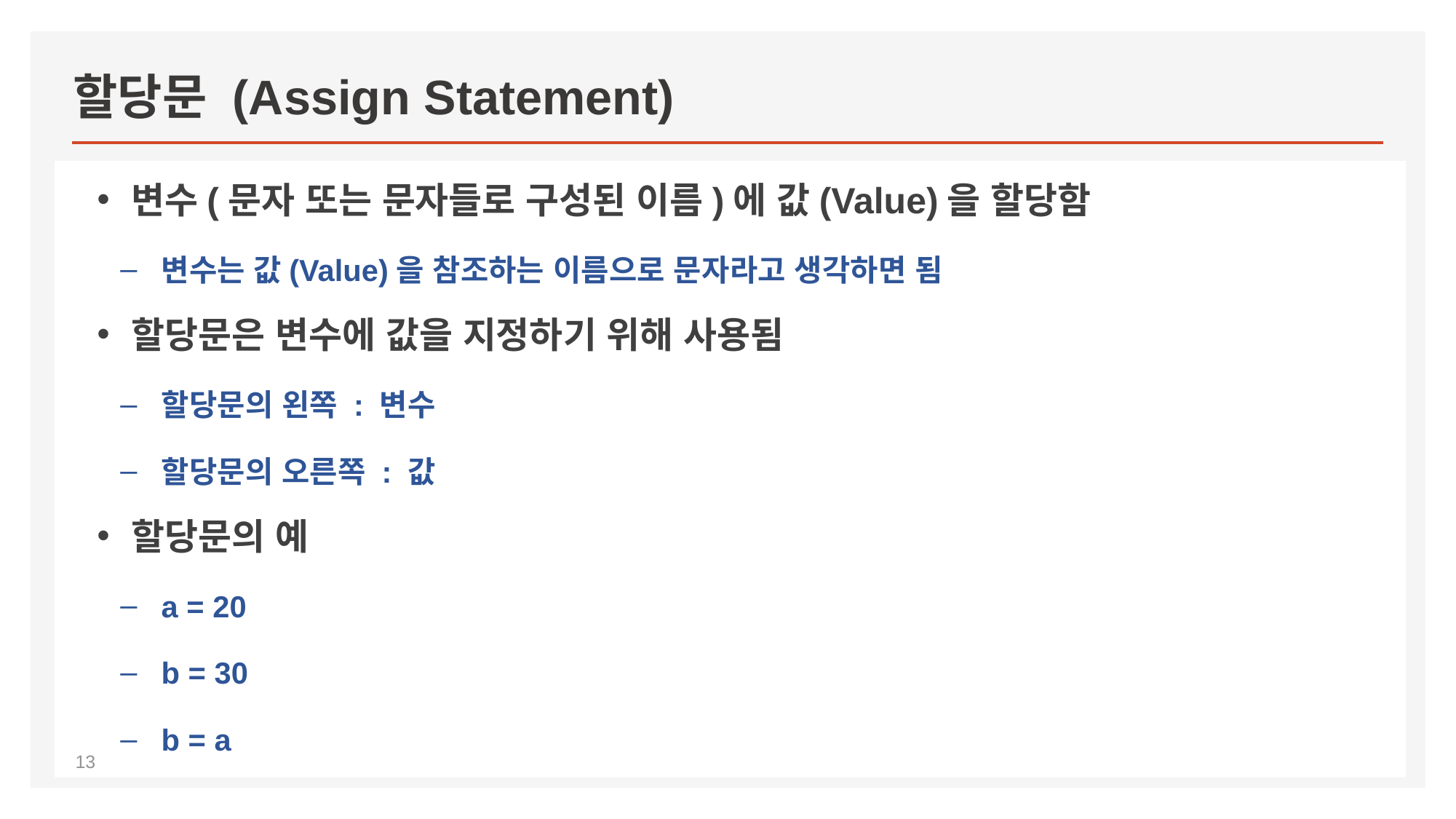

# 할당문 (Assign Statement)
변수(문자 또는 문자들로 구성된 이름)에 값(Value)을 할당함
변수는 값(Value)을 참조하는 이름으로 문자라고 생각하면 됨
할당문은 변수에 값을 지정하기 위해 사용됨
할당문의 왼쪽 : 변수
할당문의 오른쪽 : 값
할당문의 예
a = 20
b = 30
b = a

13